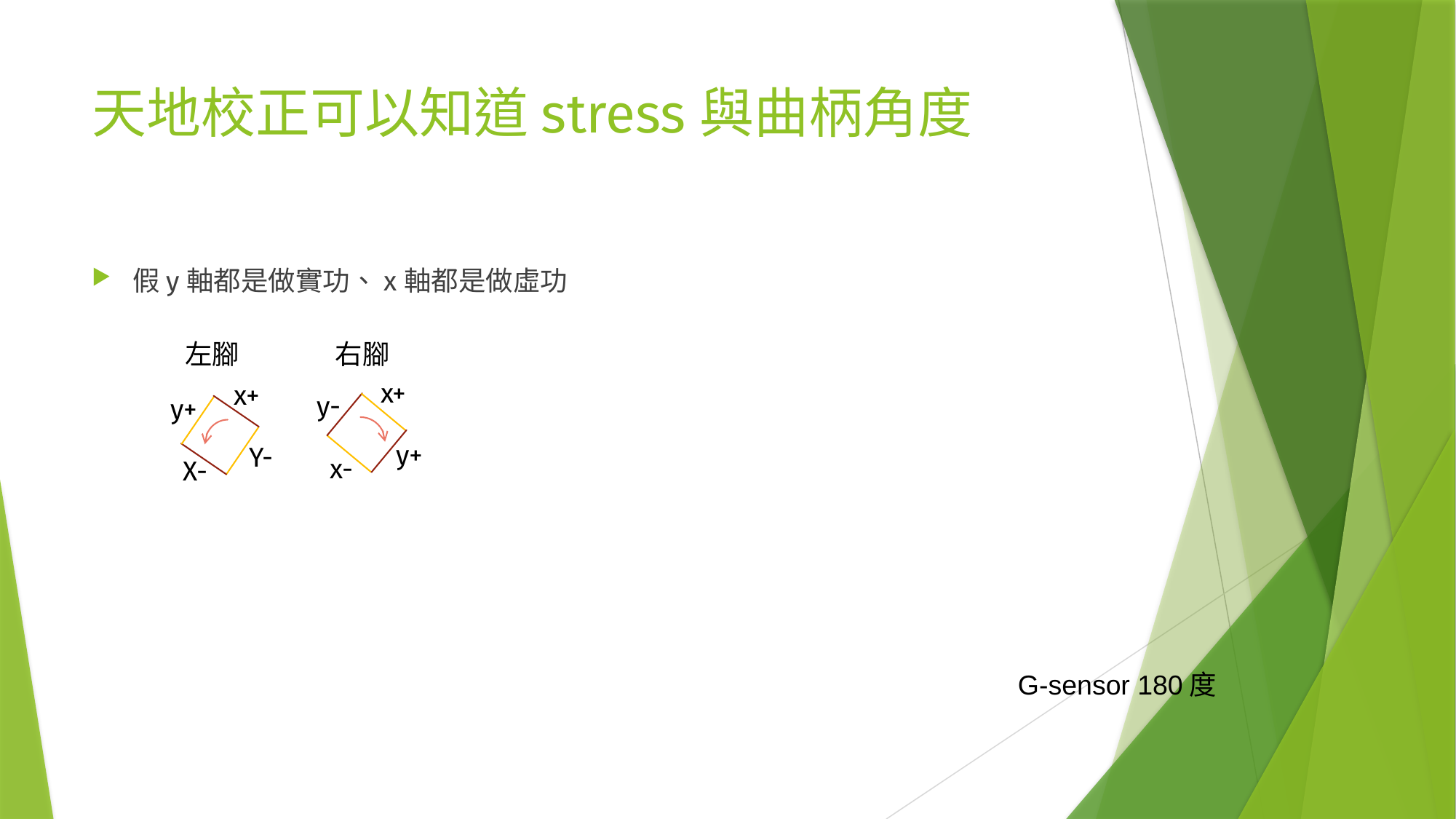

# 天地校正可以知道stress與曲柄角度
假y軸都是做實功、x軸都是做虛功
左腳
右腳
x+
x+
y+
Y-
X-
y-

y+
x-
G-sensor 180度